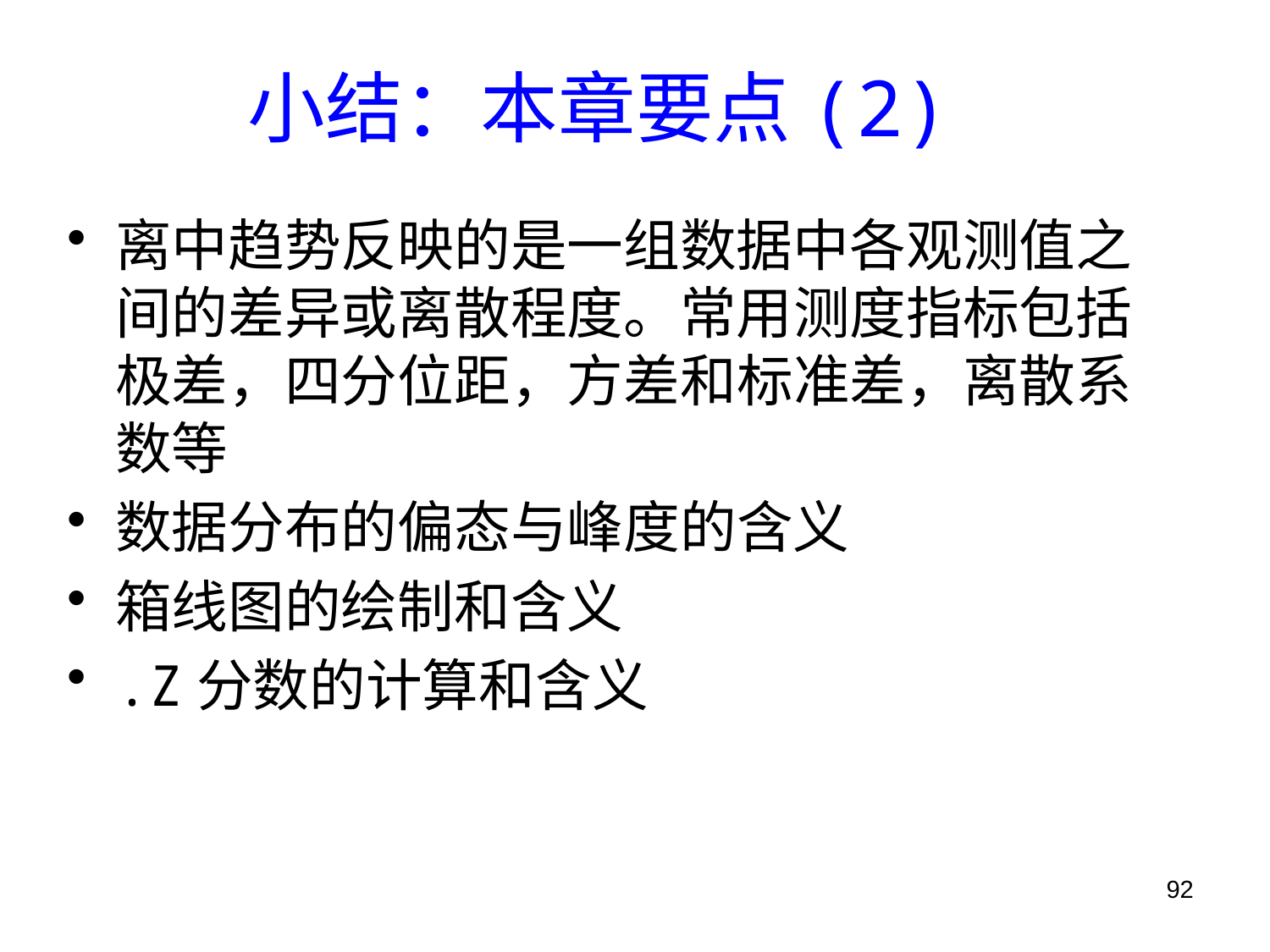

# 小结：本章要点(2)
离中趋势反映的是一组数据中各观测值之间的差异或离散程度。常用测度指标包括极差，四分位距，方差和标准差，离散系数等
数据分布的偏态与峰度的含义
箱线图的绘制和含义
.Z分数的计算和含义
92